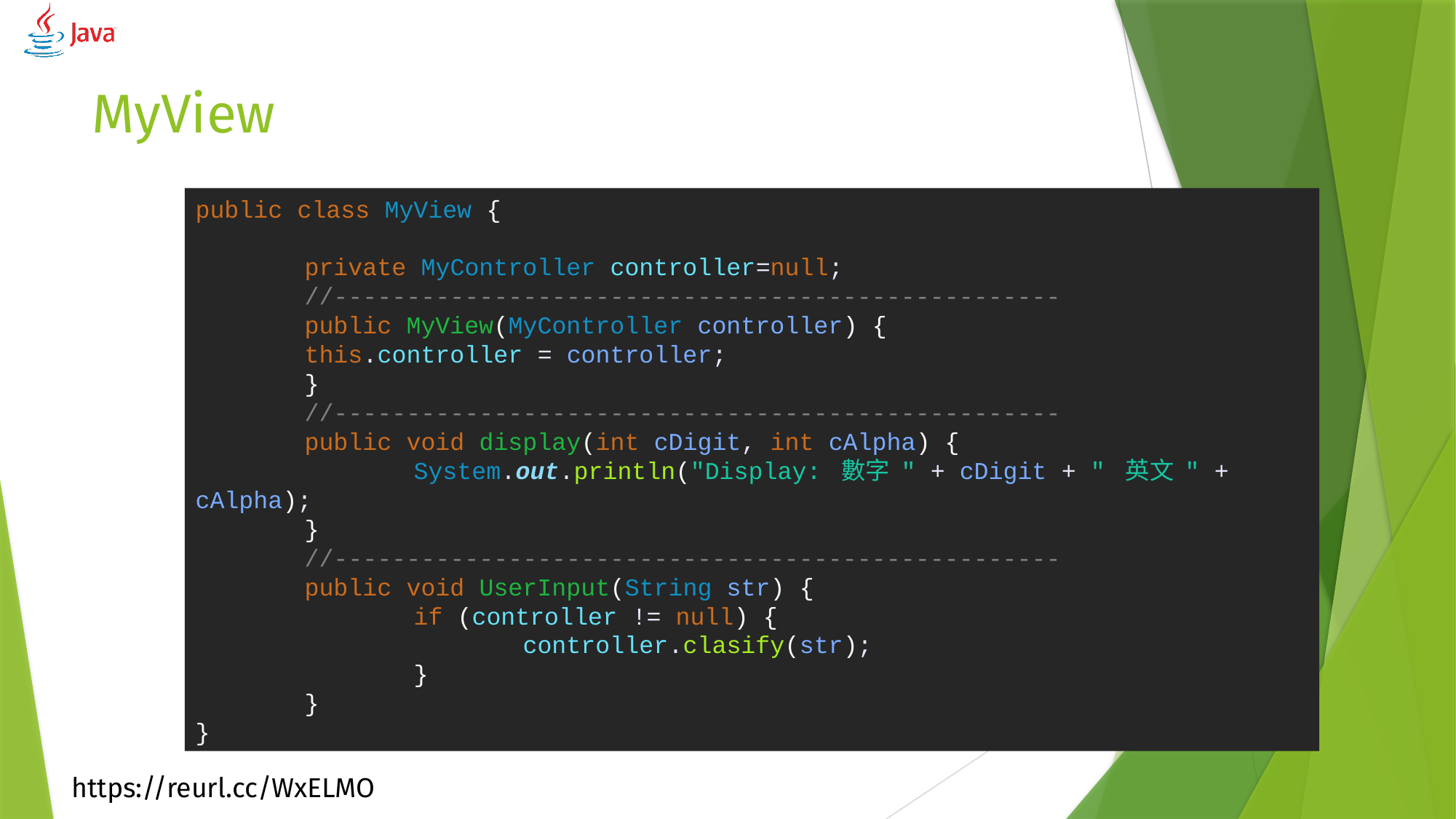

# MyView
public class MyView {

	private MyController controller=null;
	//--------------------------------------------------
	public MyView(MyController controller) {
	this.controller = controller;
	}
	//--------------------------------------------------
	public void display(int cDigit, int cAlpha) {
		System.out.println("Display: 數字 " + cDigit + " 英文 " + cAlpha);
	}
	//--------------------------------------------------
	public void UserInput(String str) {
		if (controller != null) {
			controller.clasify(str);
		}
	}
}